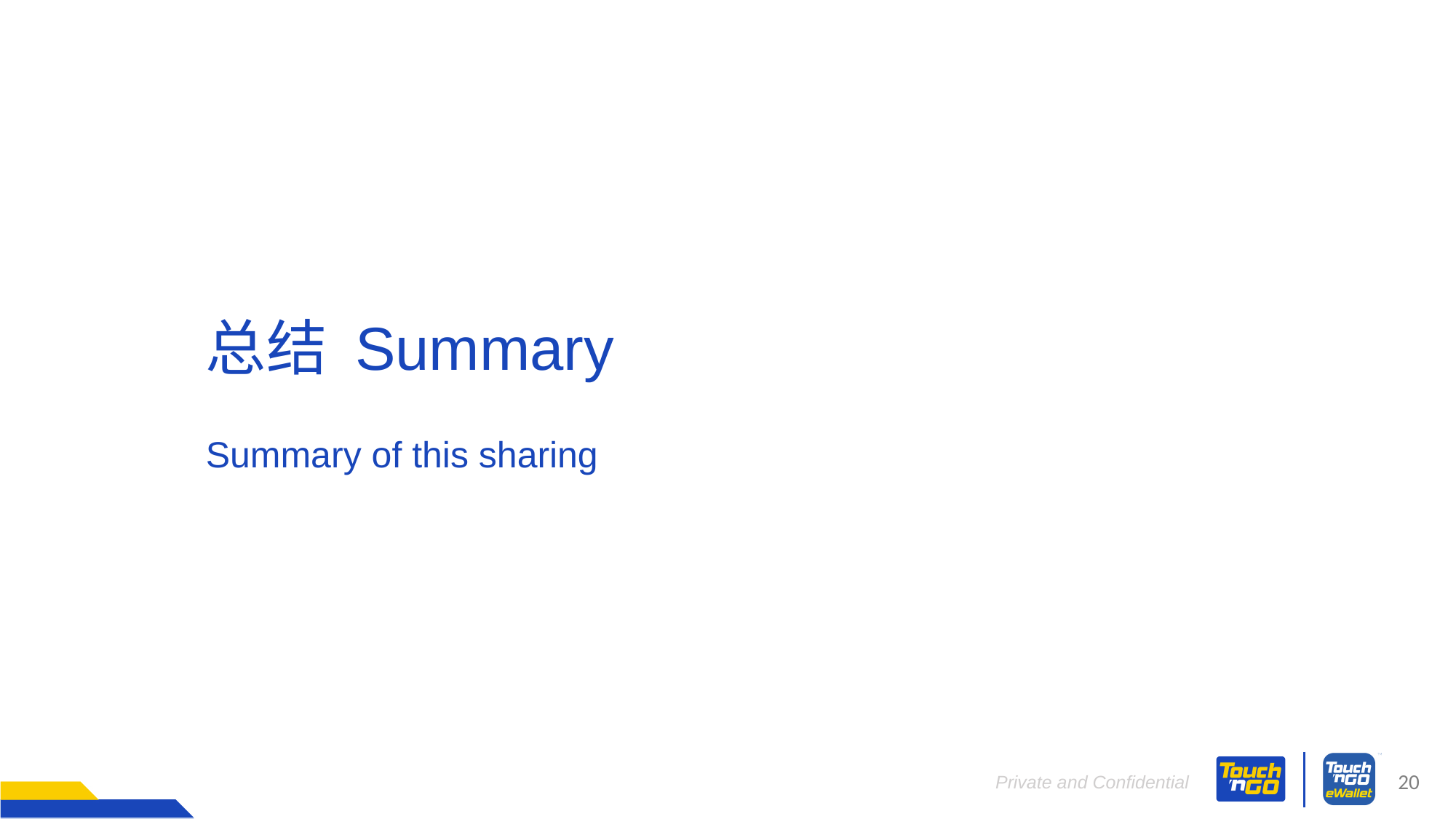

# 总结 Summary
Summary of this sharing